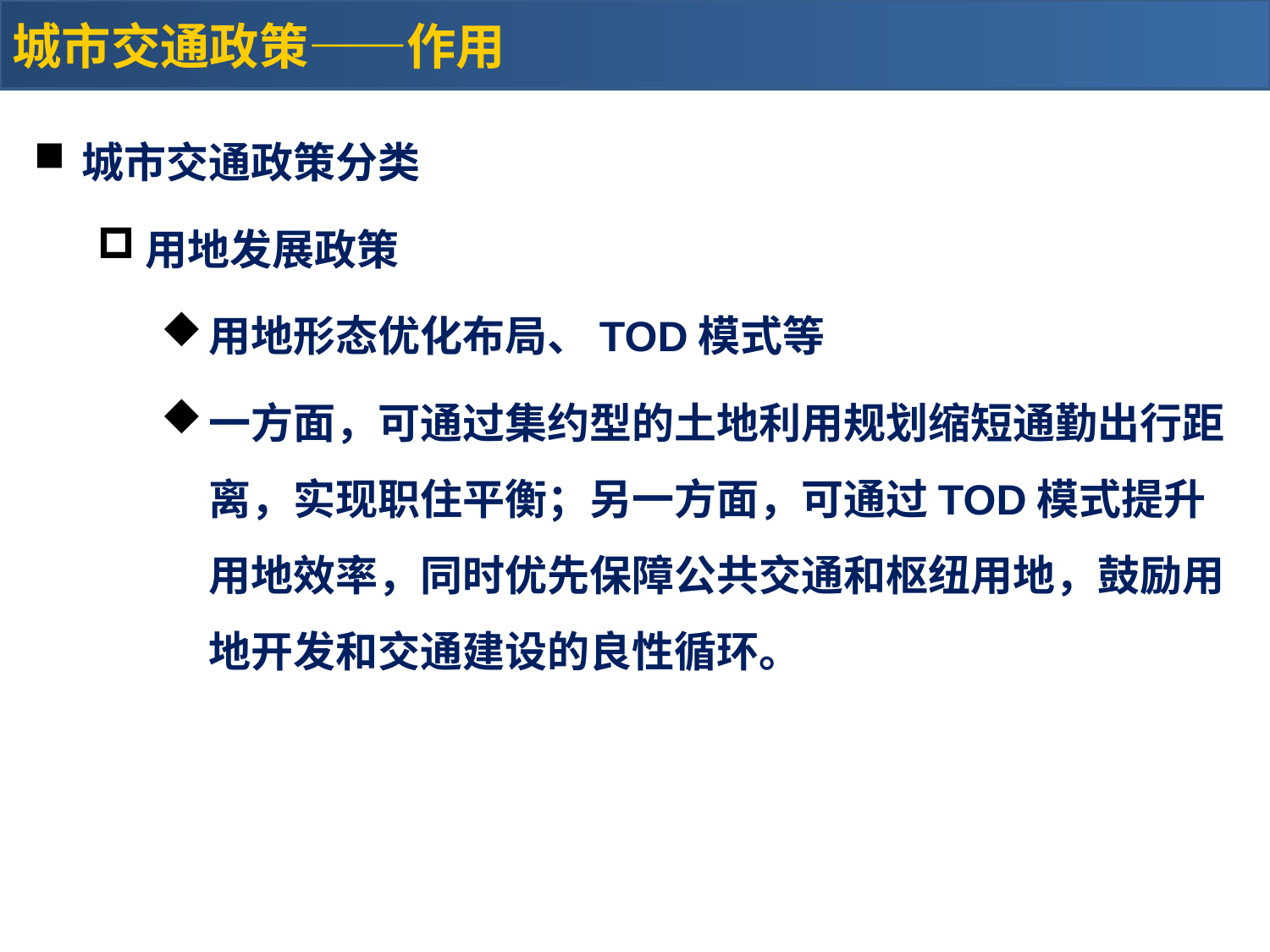

城市交通政策——作用
城市交通政策分类
用地发展政策
用地形态优化布局、TOD模式等
一方面，可通过集约型的土地利用规划缩短通勤出行距离，实现职住平衡；另一方面，可通过TOD模式提升用地效率，同时优先保障公共交通和枢纽用地，鼓励用地开发和交通建设的良性循环。